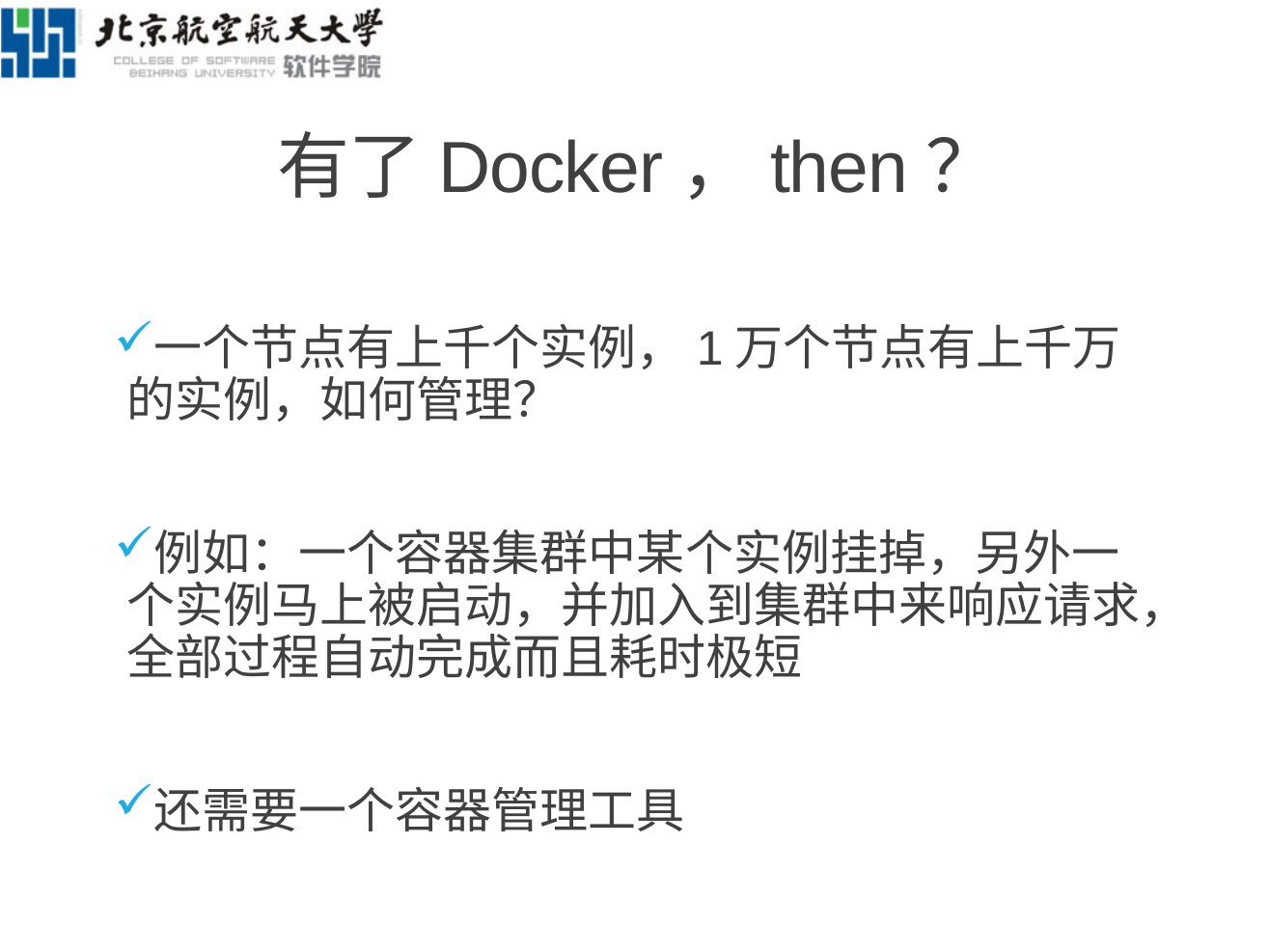

# 有了Docker，then？

一个节点有上千个实例，1万个节点有上千万的实例，如何管理？

例如：一个容器集群中某个实例挂掉，另外一个实例马上被启动，并加入到集群中来响应请求，全部过程自动完成而且耗时极短

还需要一个容器管理工具